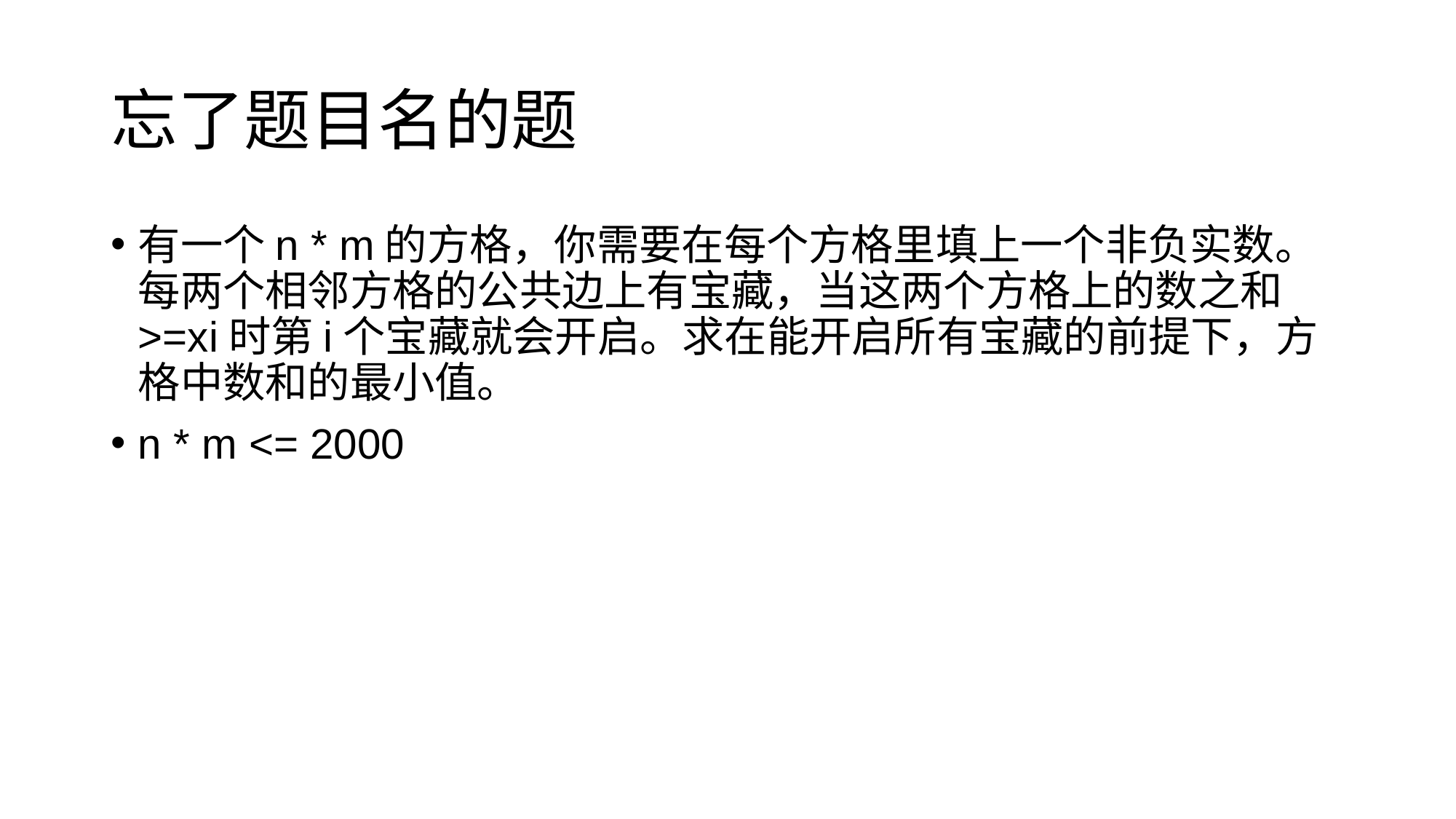

# 忘了题目名的题
有一个n * m的方格，你需要在每个方格里填上一个非负实数。每两个相邻方格的公共边上有宝藏，当这两个方格上的数之和>=xi时第i个宝藏就会开启。求在能开启所有宝藏的前提下，方格中数和的最小值。
n * m <= 2000